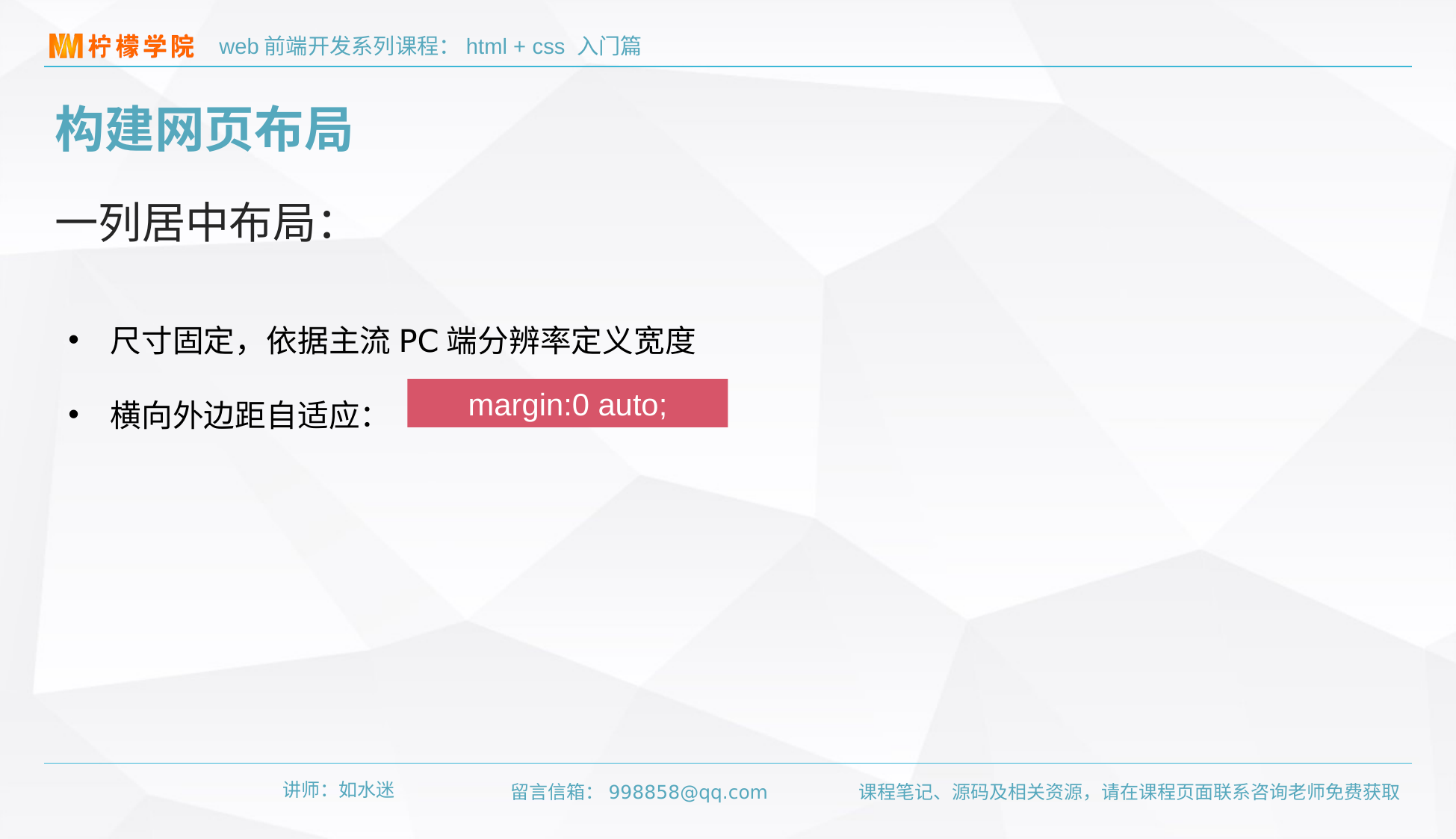

构建网页布局
一列居中布局：
尺寸固定，依据主流PC端分辨率定义宽度
横向外边距自适应：
margin:0 auto;